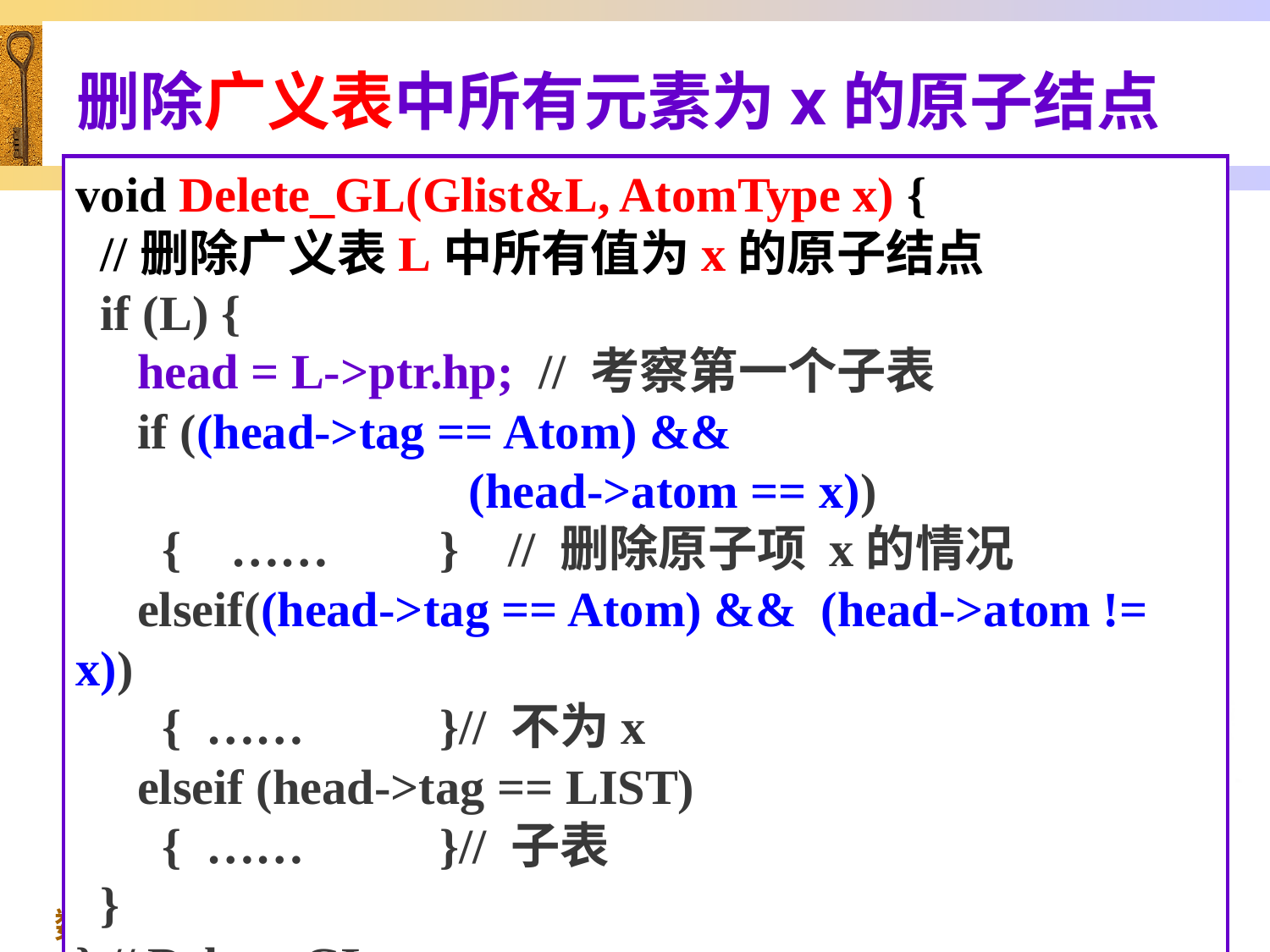

# 删除广义表中所有元素为x的原子结点
void Delete_GL(Glist&L, AtomType x) {
  //删除广义表L中所有值为x的原子结点
  if (L) {
     head = L->ptr.hp;  // 考察第一个子表
     if ((head->tag == Atom) &&
                                (head->atom == x))
       {    ……         }    // 删除原子项 x的情况
     elseif((head->tag == Atom) &&  (head->atom != x))
       {  ……           }// 不为x
     elseif (head->tag == LIST)
       {  ……           }// 子表
  }
} // Delete_GL
91